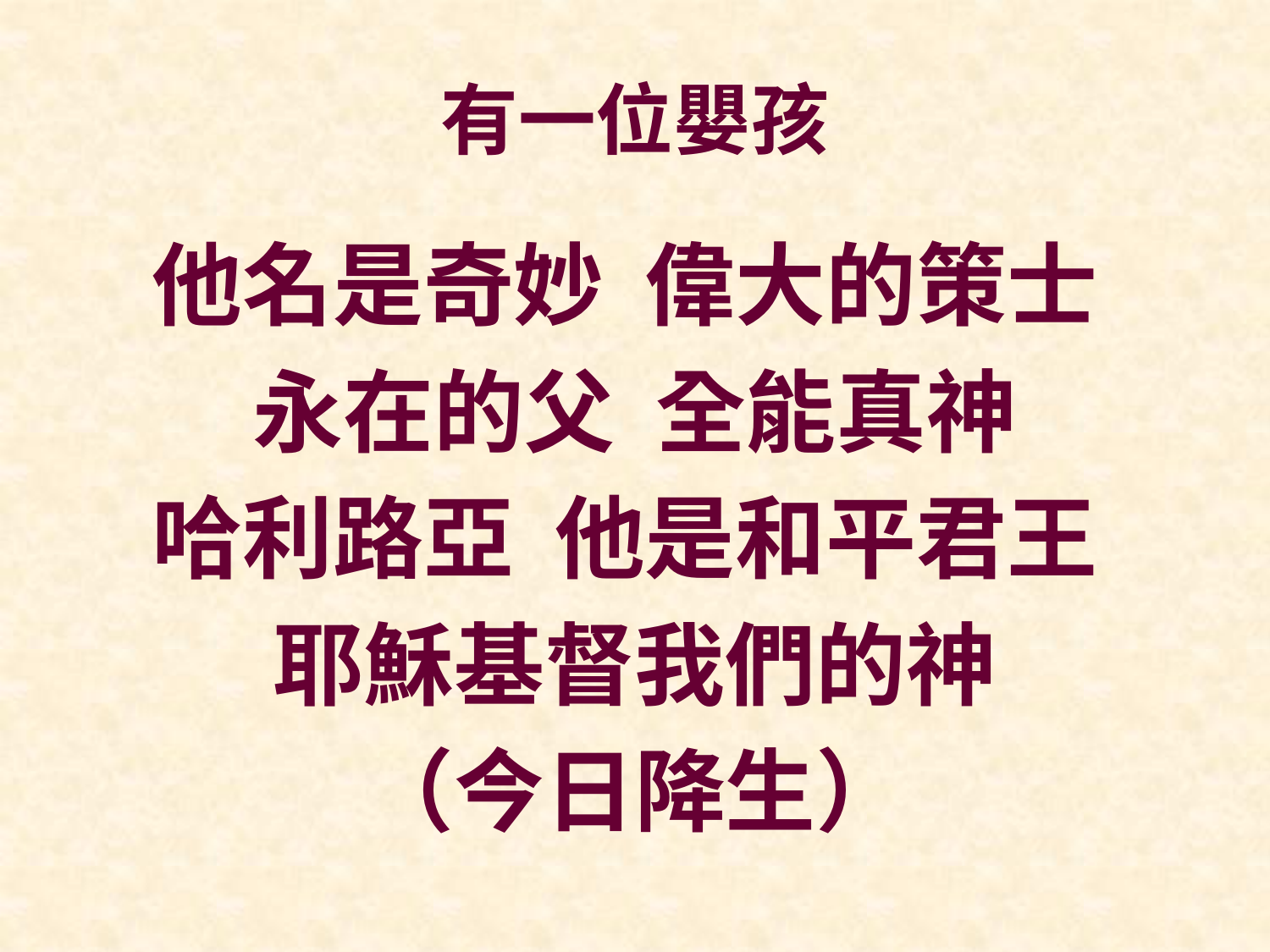

# 有一位嬰孩
他名是奇妙  偉大的策士
永在的父  全能真神
哈利路亞  他是和平君王
耶穌基督我們的神
（今日降生）